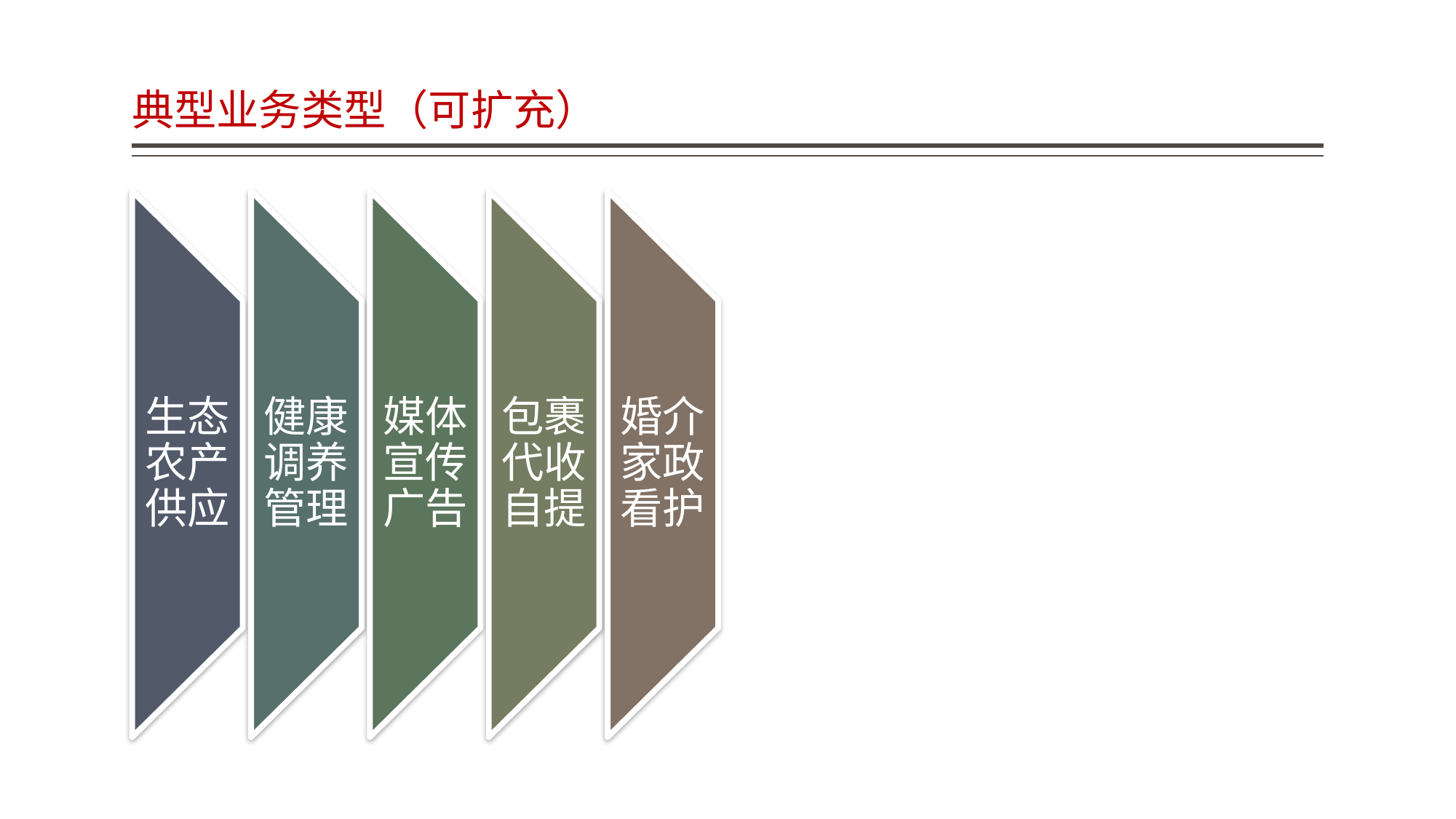

# 典型业务类型（可扩充）
生态农产供应
健康调养管理
媒体宣传广告
包裹代收自提
婚介家政看护